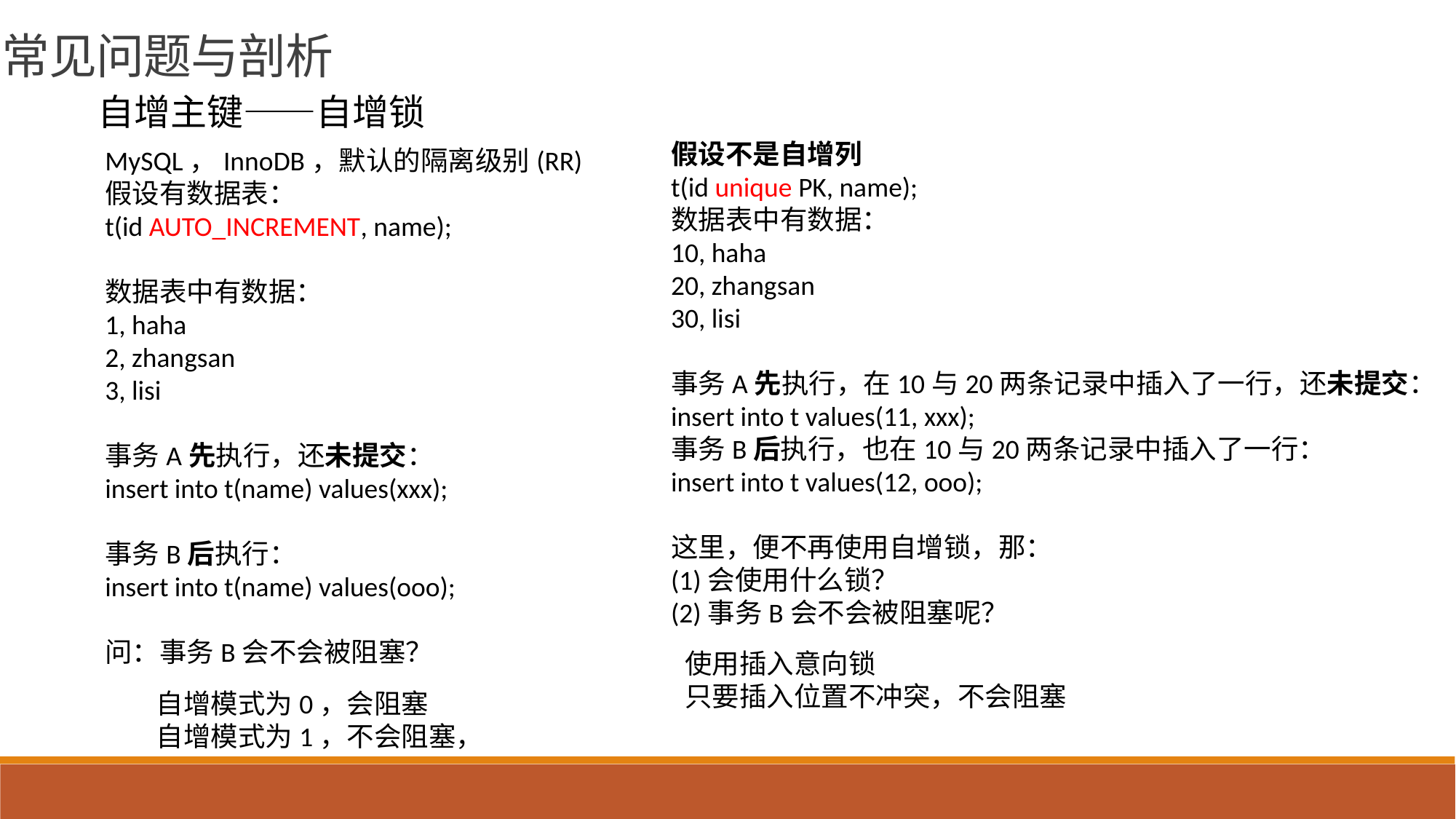

常见问题与剖析
自增主键——自增锁
假设不是自增列
t(id unique PK, name);
数据表中有数据：
10, haha
20, zhangsan
30, lisi

事务A先执行，在10与20两条记录中插入了一行，还未提交：
insert into t values(11, xxx);
事务B后执行，也在10与20两条记录中插入了一行：
insert into t values(12, ooo);

这里，便不再使用自增锁，那：
(1)会使用什么锁？
(2)事务B会不会被阻塞呢？

MySQL，InnoDB，默认的隔离级别(RR)
假设有数据表：
t(id AUTO_INCREMENT, name);

数据表中有数据：
1, haha
2, zhangsan
3, lisi

事务A先执行，还未提交：
insert into t(name) values(xxx);

事务B后执行：
insert into t(name) values(ooo);

问：事务B会不会被阻塞？
使用插入意向锁
只要插入位置不冲突，不会阻塞
自增模式为0，会阻塞
自增模式为1，不会阻塞，